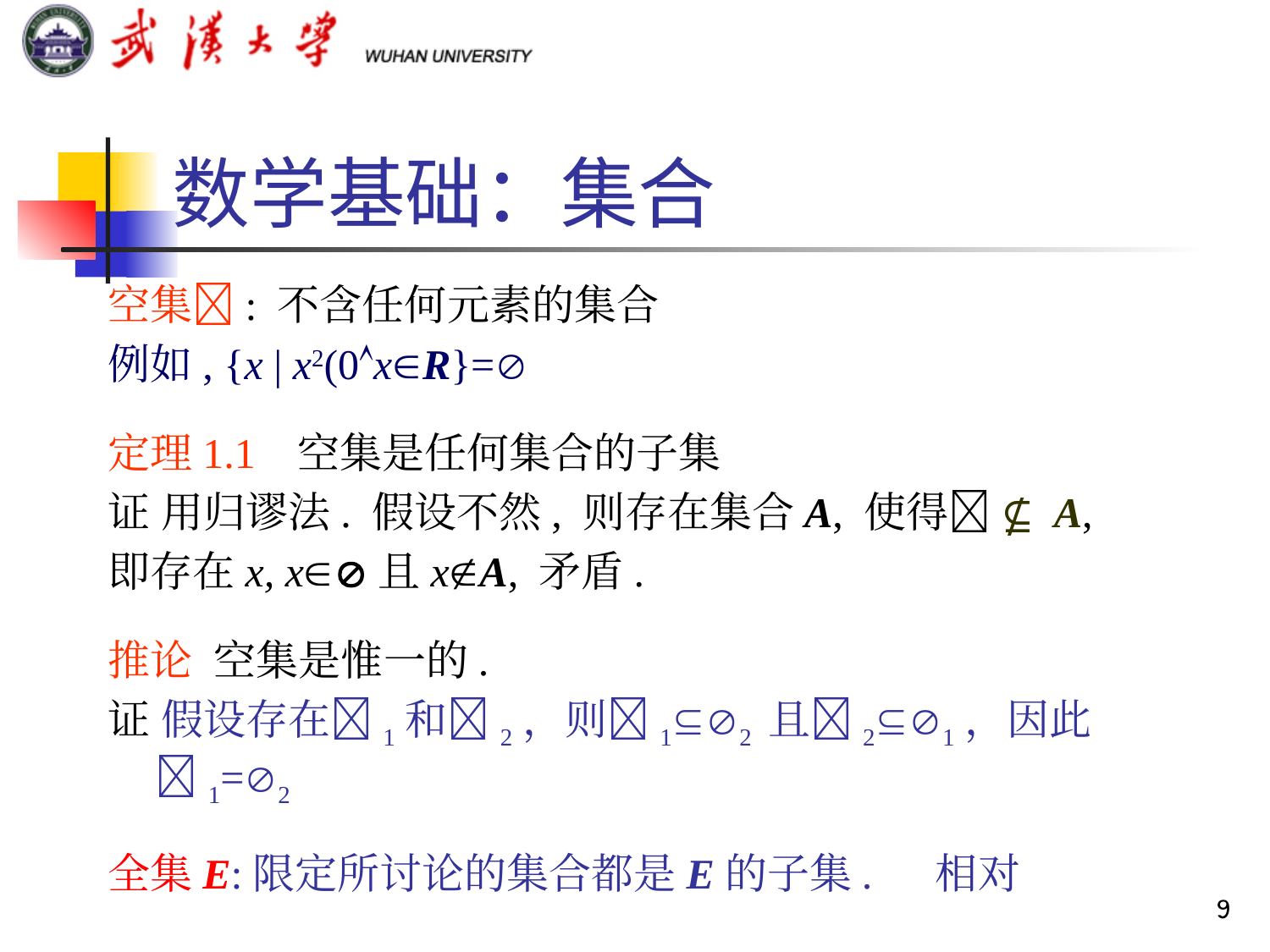

# 数学基础：集合
空集∅: 不含任何元素的集合
例如, {x | x2(0∧x∈R}=∅
定理1.1   空集是任何集合的子集
证 用归谬法. 假设不然, 则存在集合A, 使得∅ ⊈ A,
即存在x, x∈∅且x∉A, 矛盾.
推论  空集是惟一的.
证 假设存在∅1和∅2，则∅1⊆∅2 且∅2⊆∅1，因此∅1=∅2
全集E:限定所讨论的集合都是E的子集.     相对
9